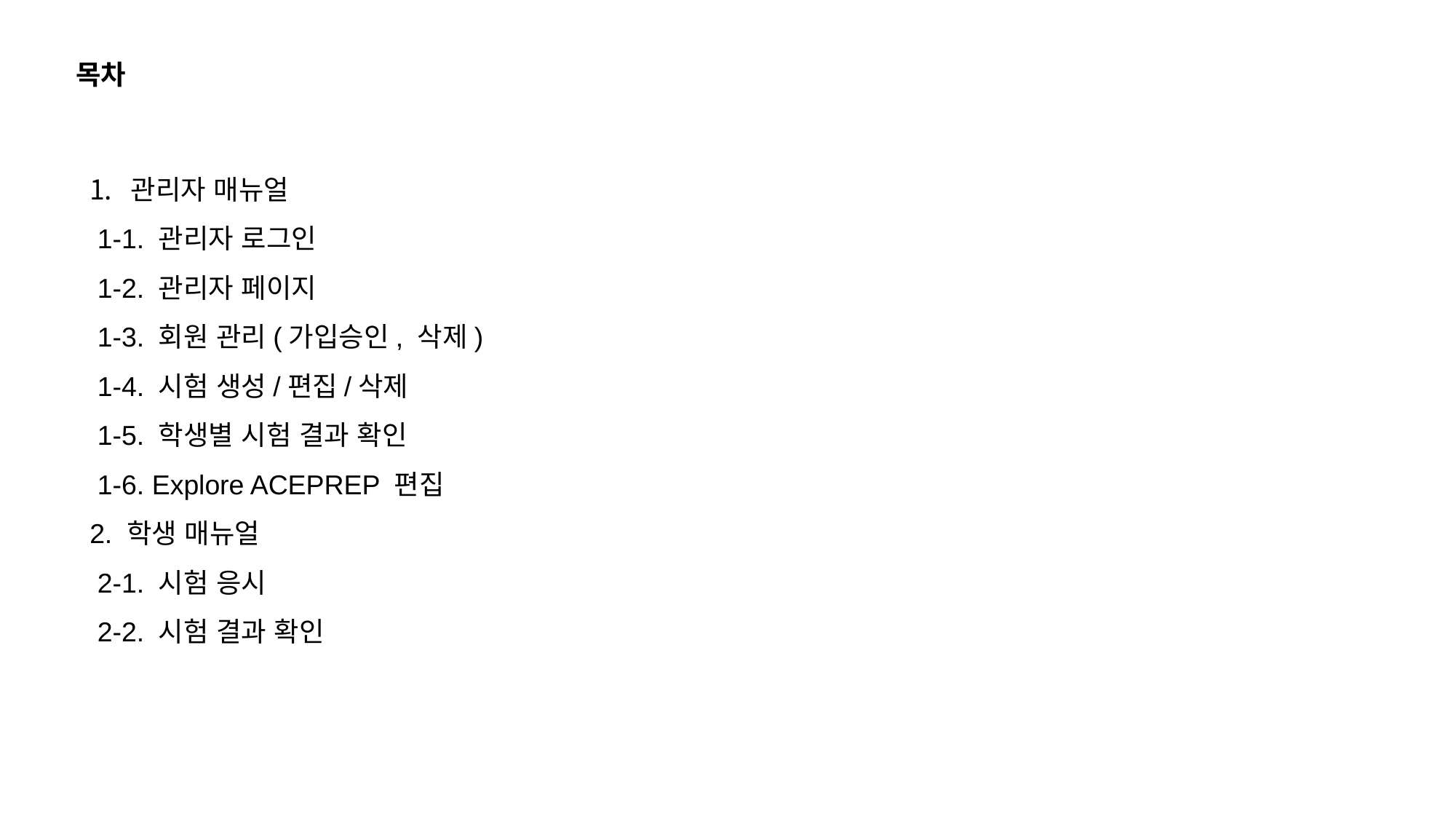

목차
관리자 매뉴얼
 1-1. 관리자 로그인
 1-2. 관리자 페이지
 1-3. 회원 관리(가입승인, 삭제)
 1-4. 시험 생성/편집/삭제
 1-5. 학생별 시험 결과 확인
 1-6. Explore ACEPREP 편집
2. 학생 매뉴얼
 2-1. 시험 응시
 2-2. 시험 결과 확인